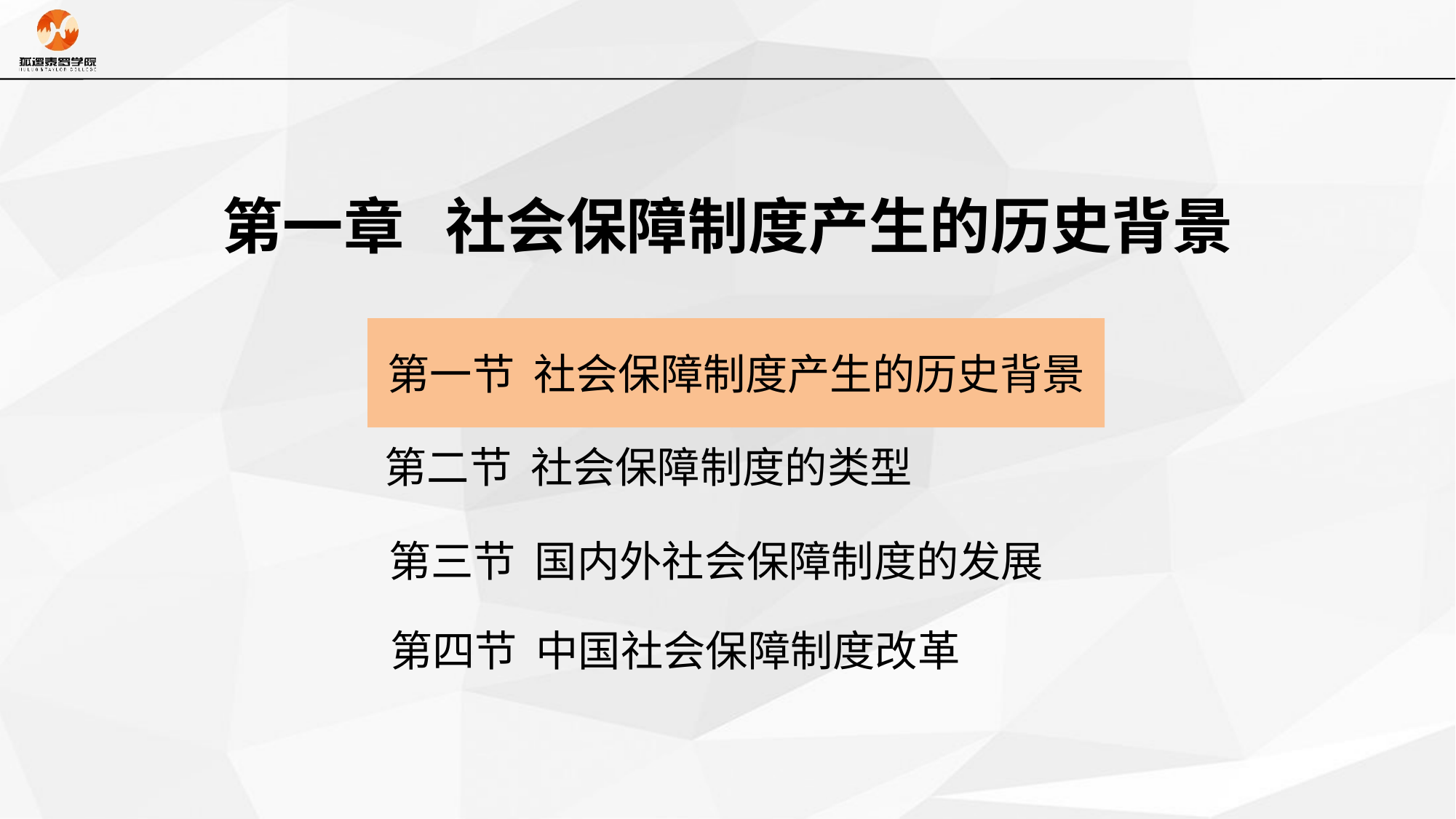

第一章   社会保障制度产生的历史背景
第一节  社会保障制度产生的历史背景
第二节  社会保障制度的类型
第三节  国内外社会保障制度的发展
第四节  中国社会保障制度改革